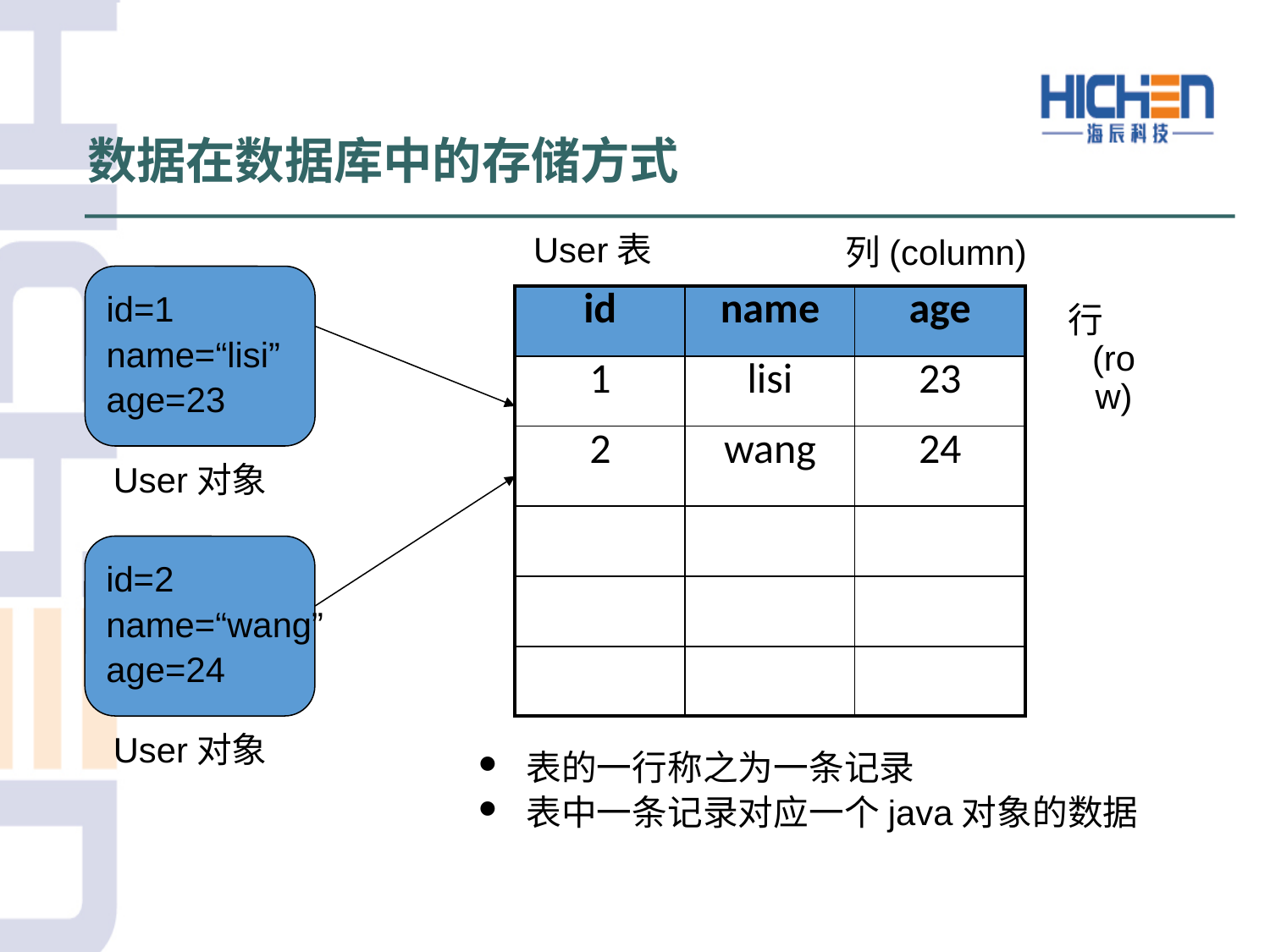

数据在数据库中的存储方式

User表
列(column)
id=1
name=“lisi”
age=23
| id | name | age |
| --- | --- | --- |
| 1 | lisi | 23 |
| 2 | wang | 24 |
|  |  |  |
|  |  |  |
|  |  |  |
行(row)
User对象
id=2
name=“wang”
age=24
User对象
表的一行称之为一条记录
表中一条记录对应一个java对象的数据